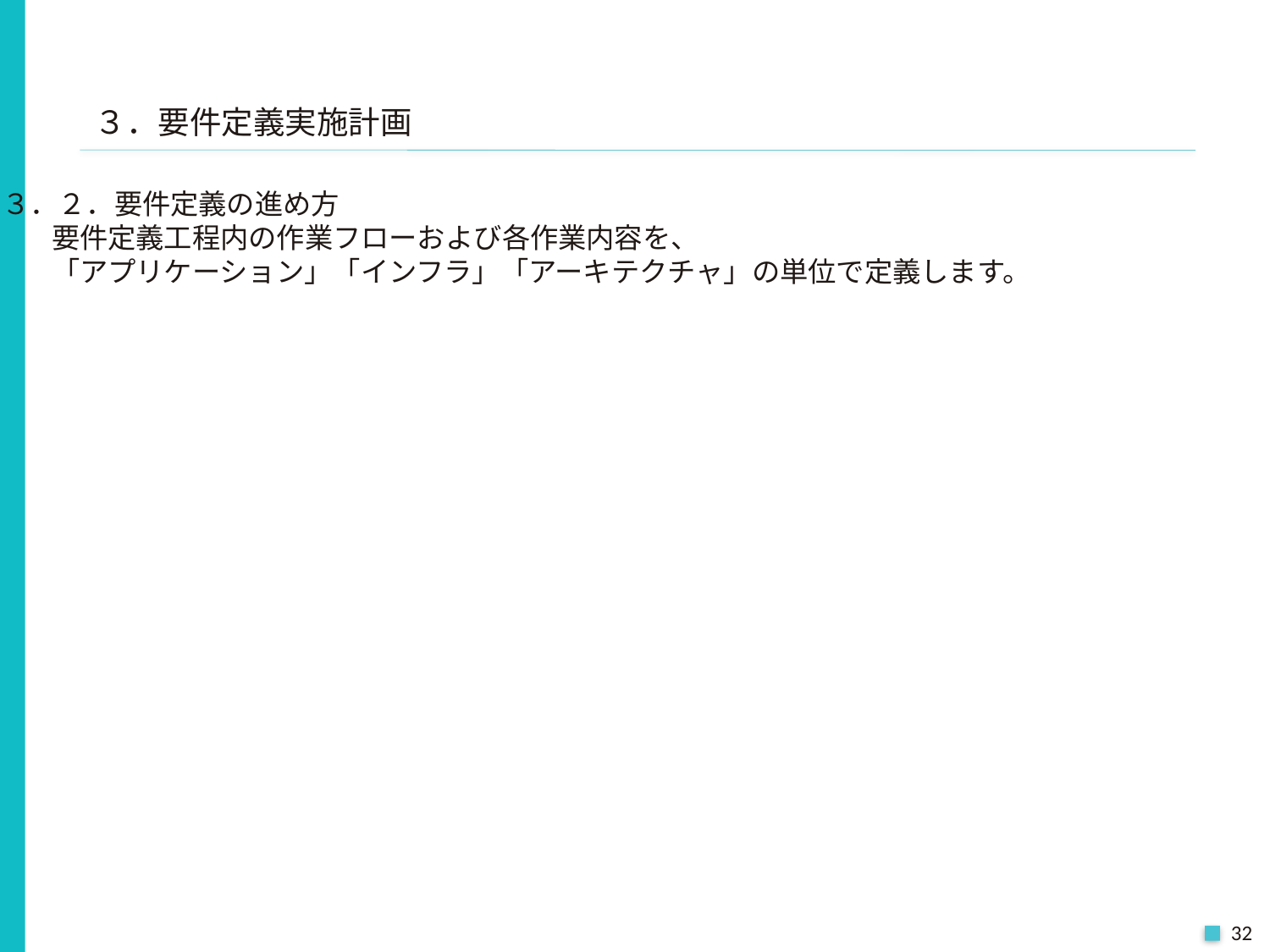

３．要件定義実施計画

３．２．要件定義の進め方
要件定義工程内の作業フローおよび各作業内容を、
「アプリケーション」「インフラ」「アーキテクチャ」の単位で定義します。

32